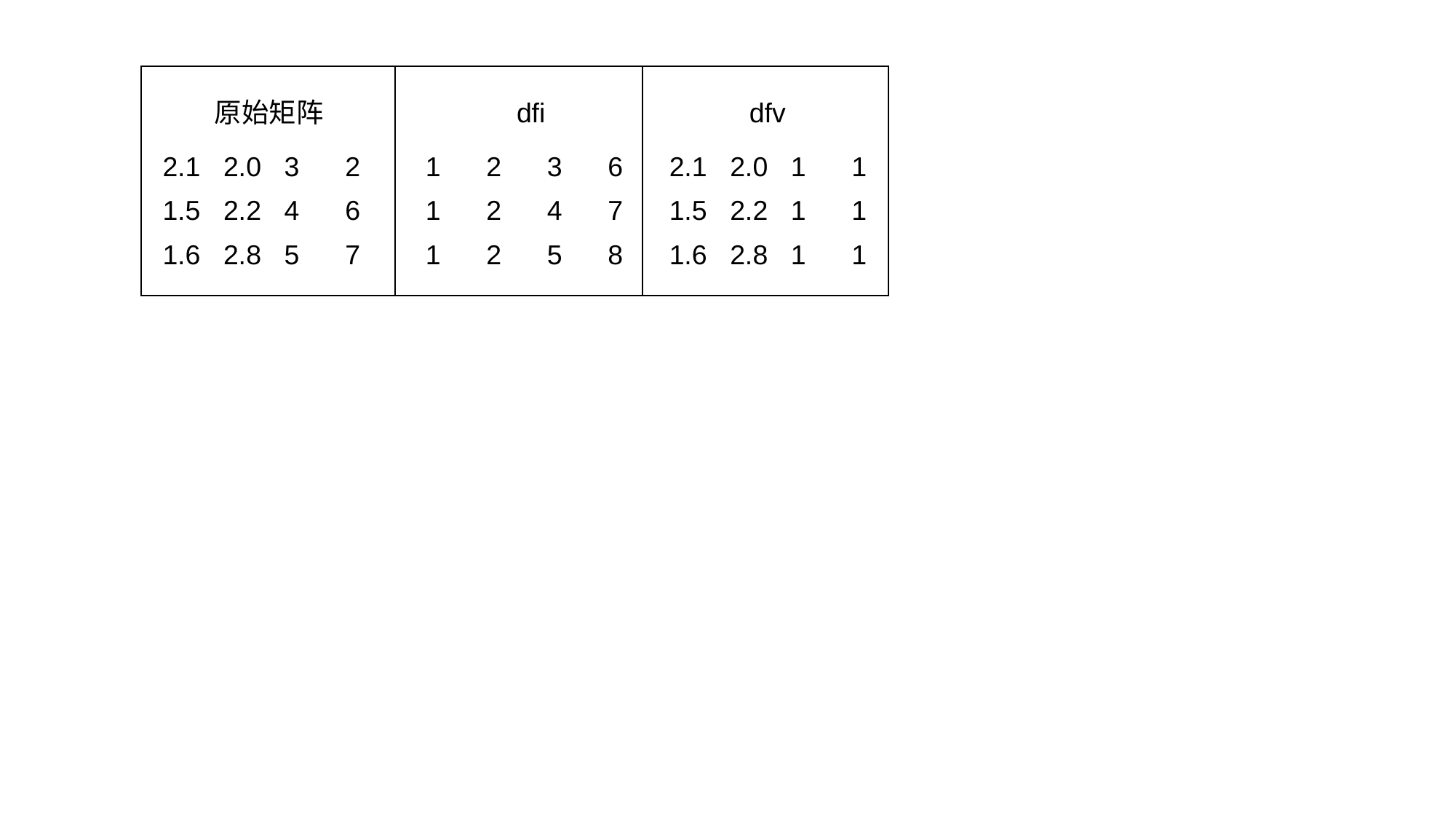

原始矩阵
dfi
dfv
2.1
2.0
3
2
1
2
3
6
2.1
2.0
1
1
1.5
2.2
4
6
1
2
4
7
1.5
2.2
1
1
1.6
2.8
5
7
1
2
5
8
1.6
2.8
1
1